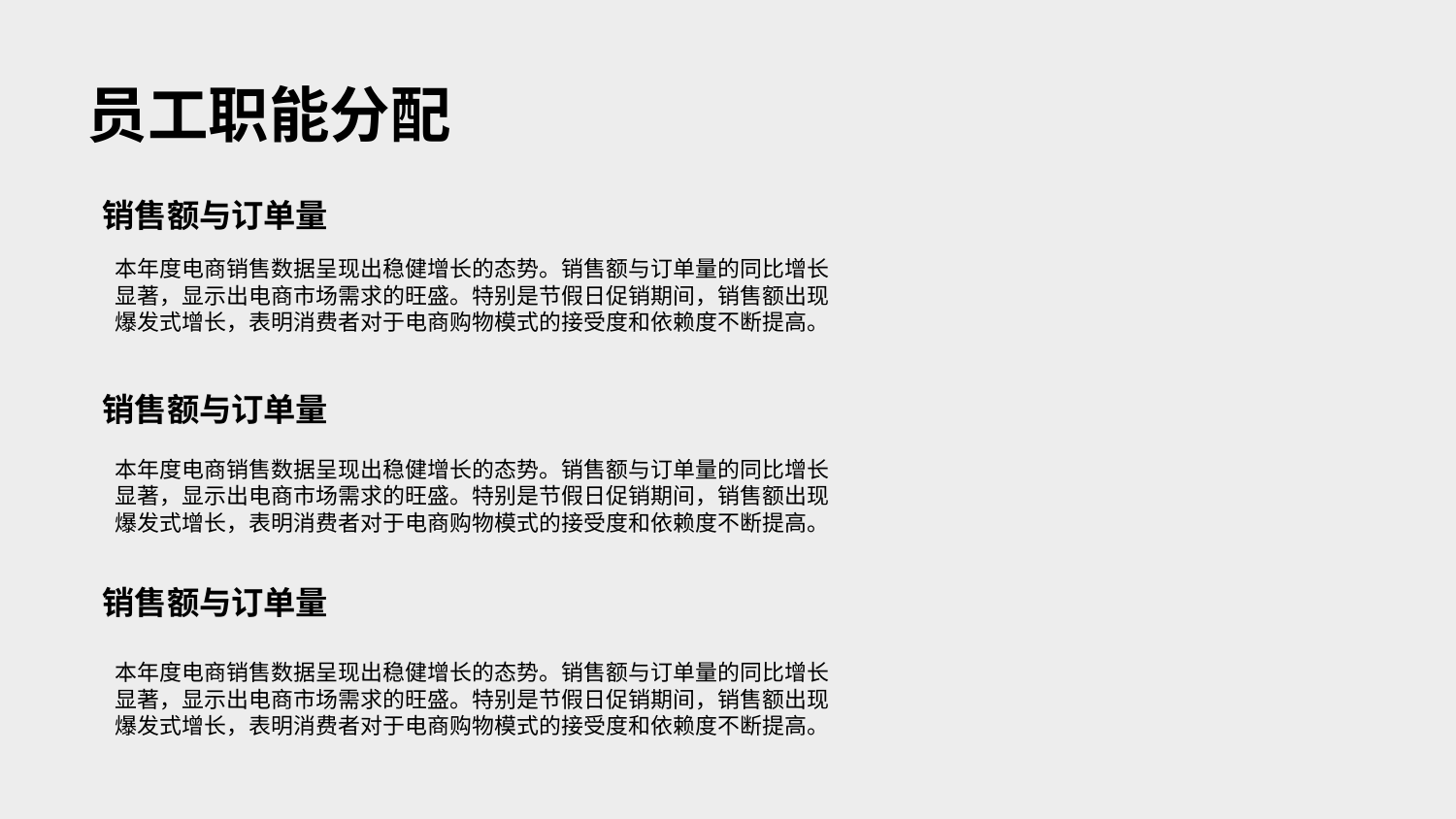

员工职能分配
销售额与订单量
本年度电商销售数据呈现出稳健增长的态势。销售额与订单量的同比增长显著，显示出电商市场需求的旺盛。特别是节假日促销期间，销售额出现爆发式增长，表明消费者对于电商购物模式的接受度和依赖度不断提高。
销售额与订单量
本年度电商销售数据呈现出稳健增长的态势。销售额与订单量的同比增长显著，显示出电商市场需求的旺盛。特别是节假日促销期间，销售额出现爆发式增长，表明消费者对于电商购物模式的接受度和依赖度不断提高。
销售额与订单量
本年度电商销售数据呈现出稳健增长的态势。销售额与订单量的同比增长显著，显示出电商市场需求的旺盛。特别是节假日促销期间，销售额出现爆发式增长，表明消费者对于电商购物模式的接受度和依赖度不断提高。